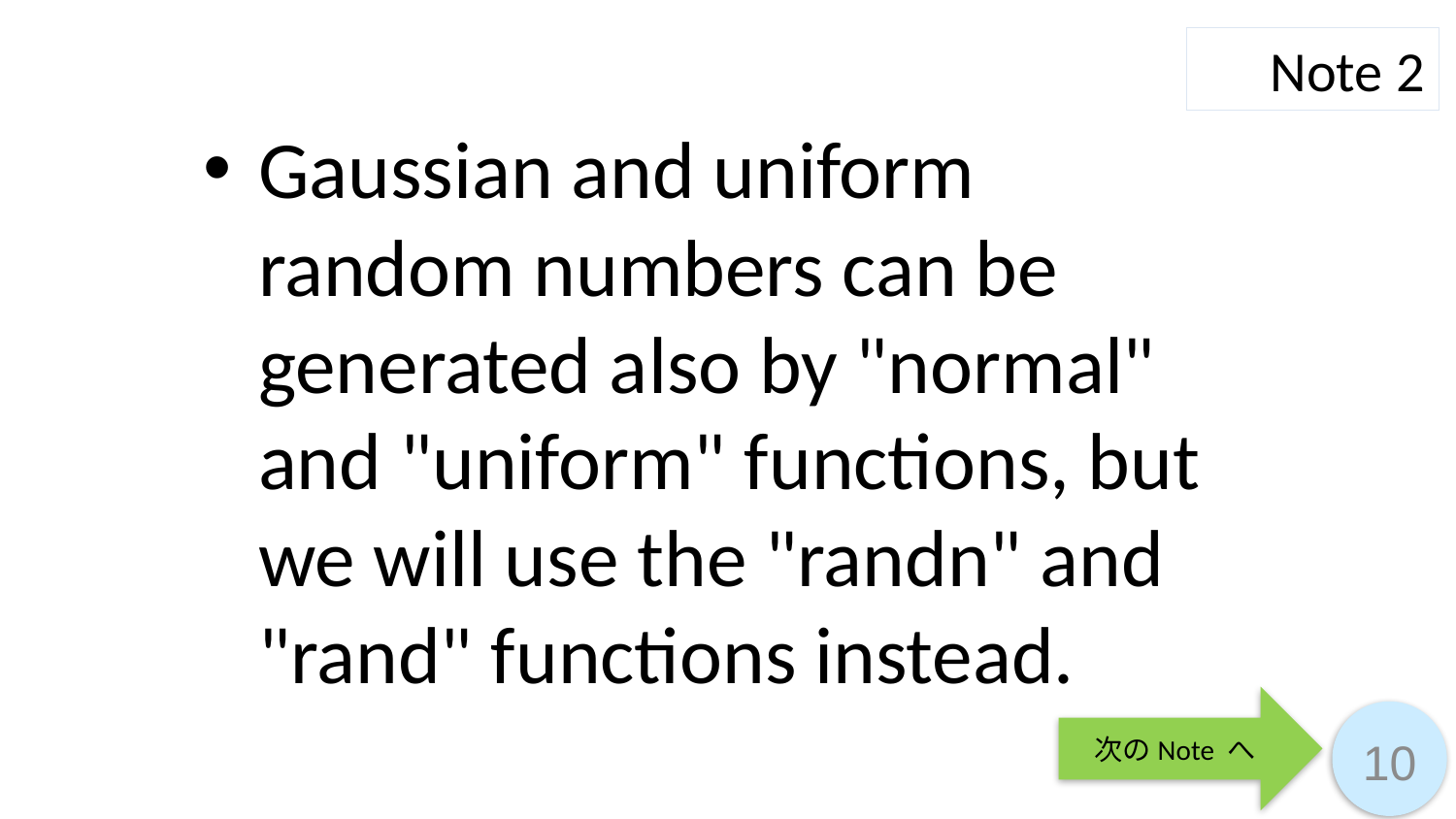

Note 2
Gaussian and uniform random numbers can be generated also by "normal" and "uniform" functions, but we will use the "randn" and "rand" functions instead.
次のNote へ
10